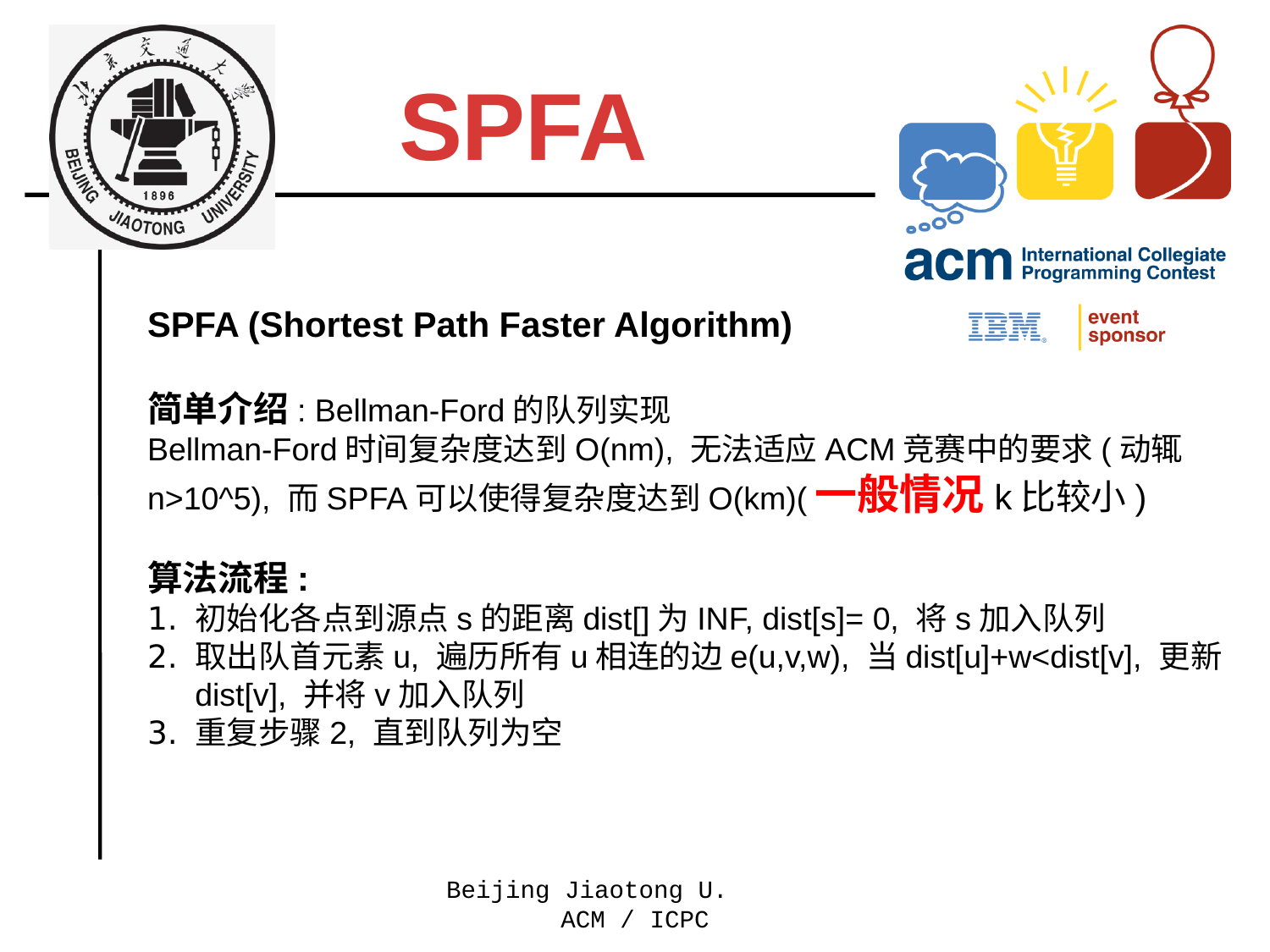

SPFA

SPFA (Shortest Path Faster Algorithm)

简单介绍: Bellman-Ford的队列实现
Bellman-Ford时间复杂度达到O(nm), 无法适应ACM竞赛中的要求(动辄n>10^5), 而SPFA可以使得复杂度达到O(km)(一般情况k比较小)

算法流程:
初始化各点到源点s的距离dist[]为INF, dist[s]= 0, 将s加入队列
取出队首元素u, 遍历所有u相连的边e(u,v,w), 当dist[u]+w<dist[v], 更新dist[v], 并将v加入队列
重复步骤2, 直到队列为空